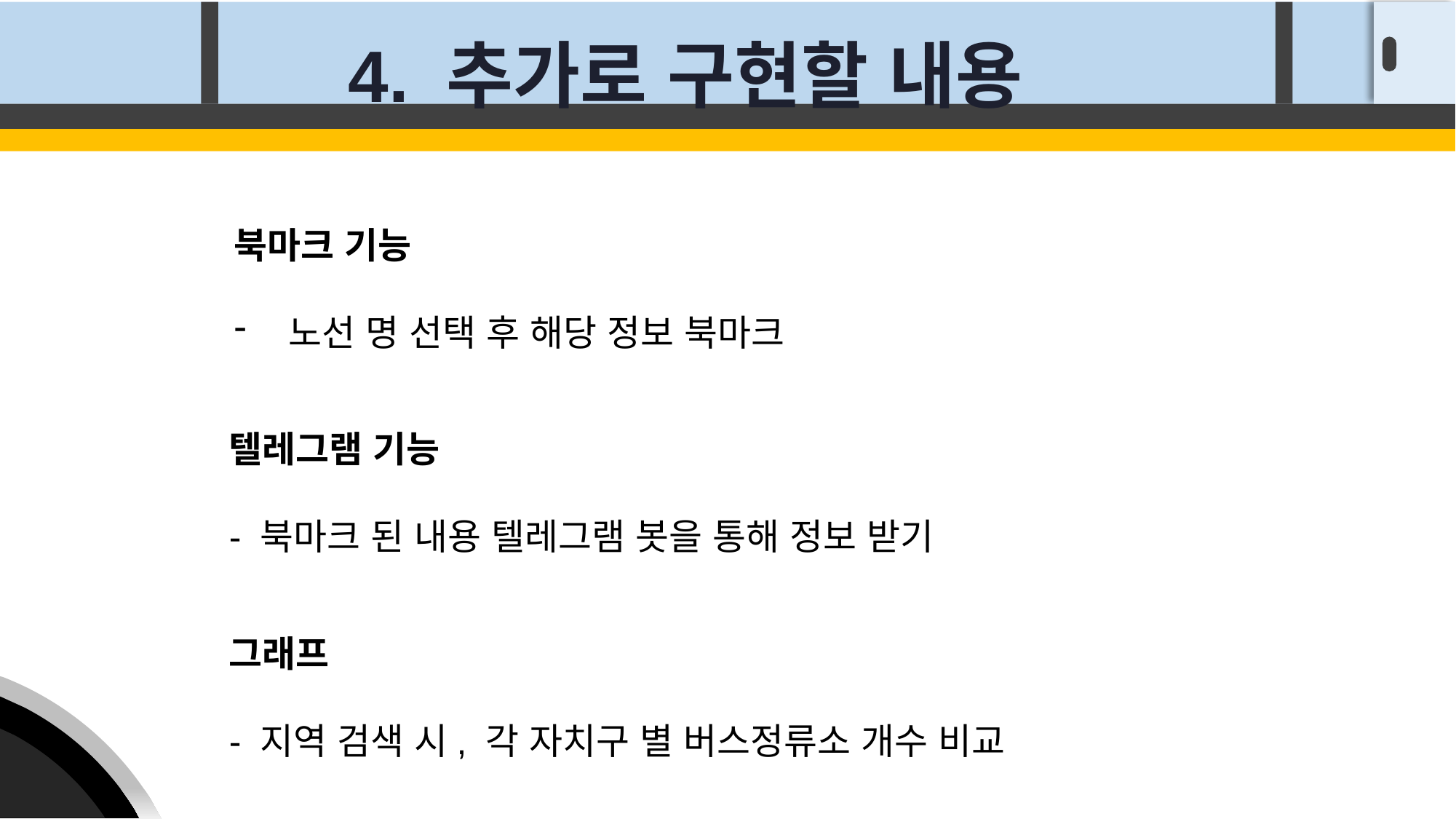

4. 추가로 구현할 내용

북마크 기능
노선 명 선택 후 해당 정보 북마크
텔레그램 기능
- 북마크 된 내용 텔레그램 봇을 통해 정보 받기
그래프
- 지역 검색 시, 각 자치구 별 버스정류소 개수 비교